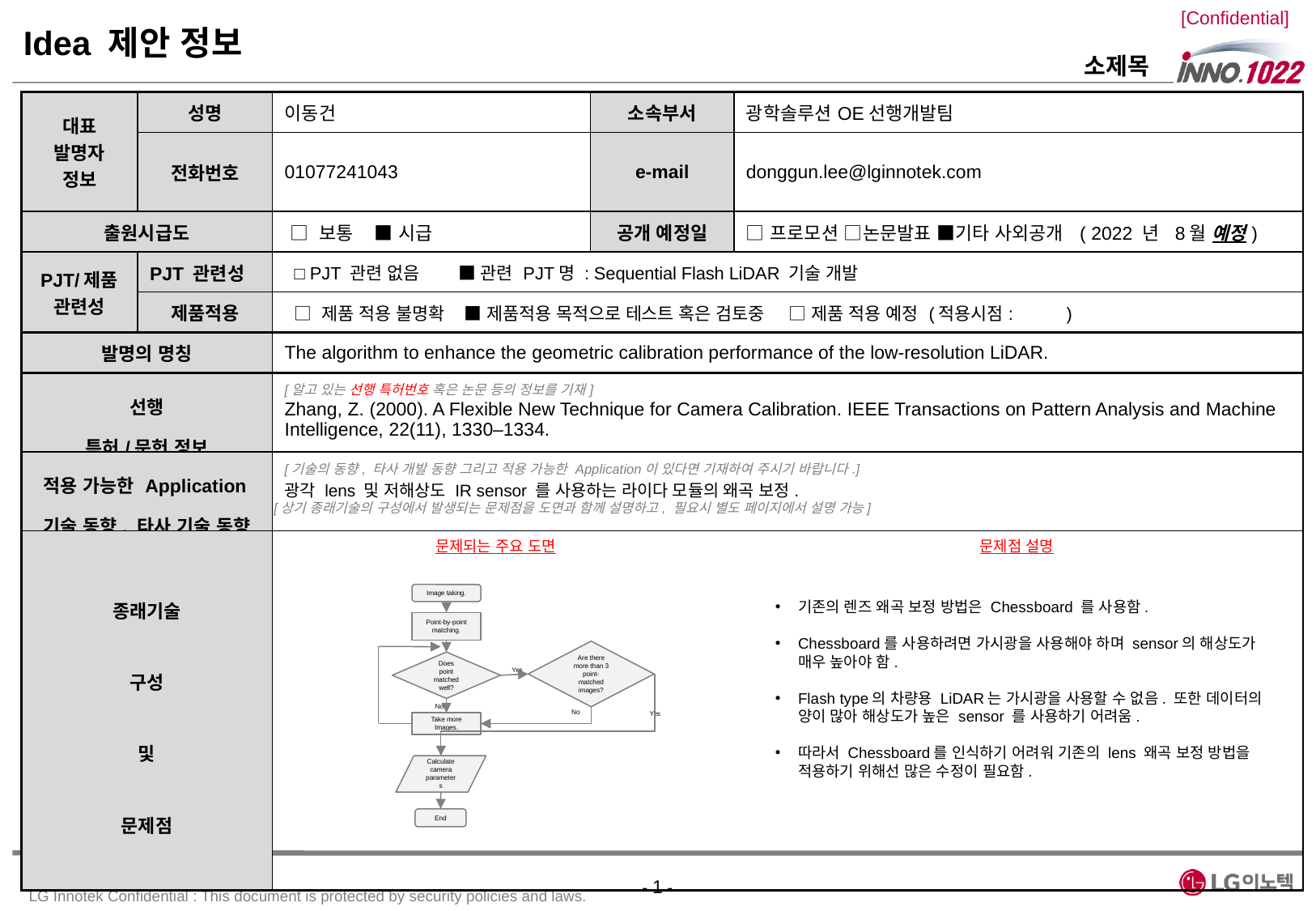

Idea 제안 정보
소제목
| 대표 발명자 정보 | 성명 | 이동건 | 소속부서 | 광학솔루션OE선행개발팀 |
| --- | --- | --- | --- | --- |
|  | 전화번호 | 01077241043 | e-mail | donggun.lee@lginnotek.com |
| 출원시급도 |  | □ 보통 ■ 시급 | 공개 예정일 | □프로모션 □논문발표 ■기타 사외공개 ( 2022 년 8월 예정) |
| PJT/제품 관련성 | PJT 관련성 | □ PJT 관련 없음 ■ 관련 PJT명 : Sequential Flash LiDAR 기술 개발 |  |  |
|  | 제품적용 | □ 제품 적용 불명확 ■ 제품적용 목적으로 테스트 혹은 검토중 □ 제품 적용 예정 (적용시점: ) |  |  |
| 발명의 명칭 |  | The algorithm to enhance the geometric calibration performance of the low-resolution LiDAR. |  |  |
| 선행 특허/문헌 정보 |  | [알고 있는 선행 특허번호 혹은 논문 등의 정보를 기재] Zhang, Z. (2000). A Flexible New Technique for Camera Calibration. IEEE Transactions on Pattern Analysis and Machine Intelligence, 22(11), 1330–1334. |  |  |
| 적용 가능한 Application기술 동향, 타사 기술 동향 |  | [기술의 동향, 타사 개발 동향 그리고 적용 가능한 Application이 있다면 기재하여 주시기 바랍니다.] 광각 lens 및 저해상도 IR sensor 를 사용하는 라이다 모듈의 왜곡 보정. |  |  |
| 종래기술 구성 및 문제점 |  |  |  |  |
[상기 종래기술의 구성에서 발생되는 문제점을 도면과 함께 설명하고, 필요시 별도 페이지에서 설명 가능]
문제되는 주요 도면
문제점 설명
Image taking.
Point-by-point matching.
Are there more than 3 point-matched images?
Does point matched well?
Yes
No
No
Yes
Take more Images.
Calculate camera parameters
End
기존의 렌즈 왜곡 보정 방법은 Chessboard 를 사용함.

Chessboard를 사용하려면 가시광을 사용해야 하며 sensor의 해상도가 매우 높아야 함.

Flash type의 차량용 LiDAR는 가시광을 사용할 수 없음. 또한 데이터의 양이 많아 해상도가 높은 sensor 를 사용하기 어려움.

따라서 Chessboard를 인식하기 어려워 기존의 lens 왜곡 보정 방법을 적용하기 위해선 많은 수정이 필요함.
- 1 -